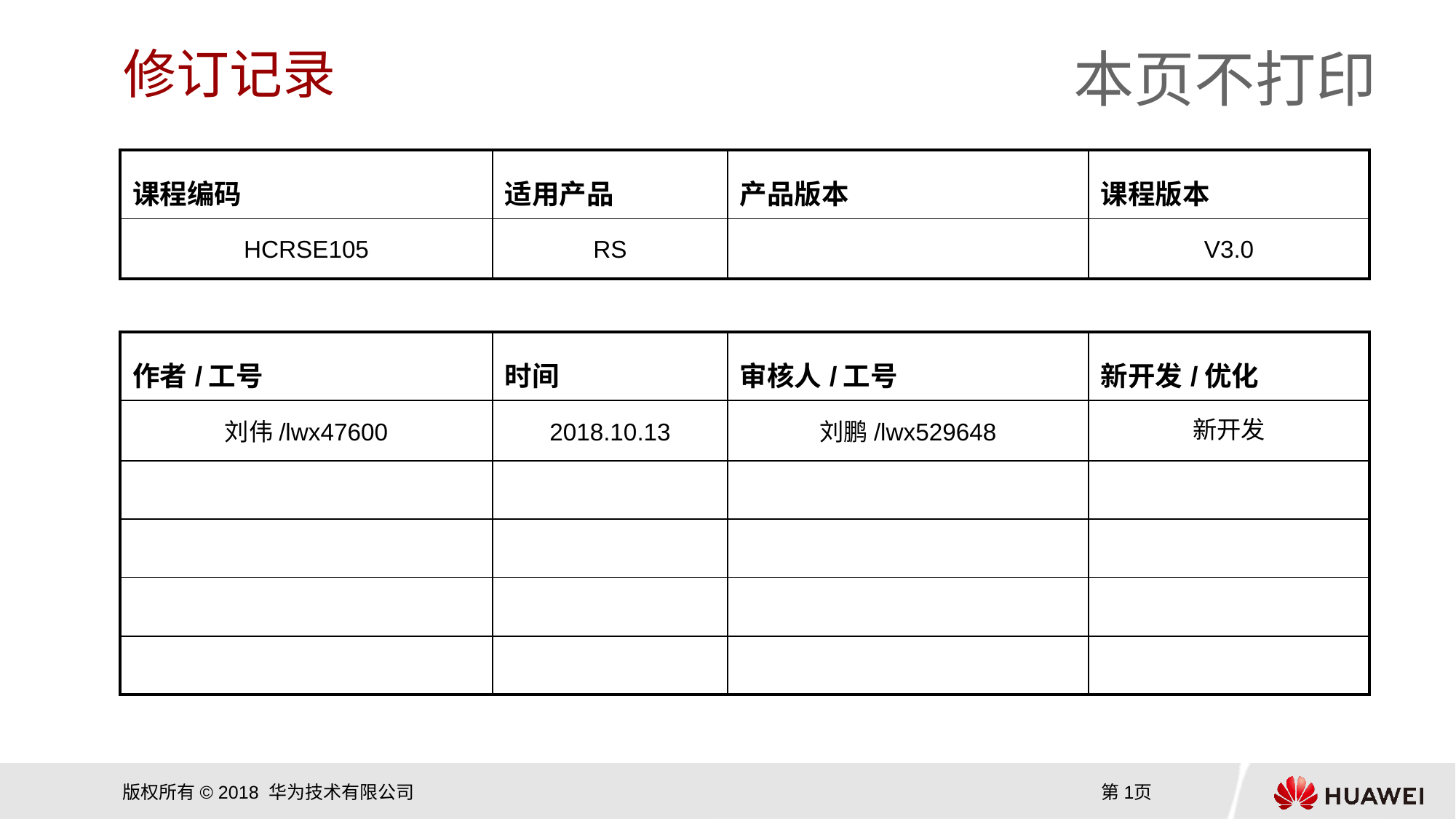

HCRSE105
RS

V3.0
新开发
刘伟/lwx47600
2018.10.13
刘鹏/lwx529648